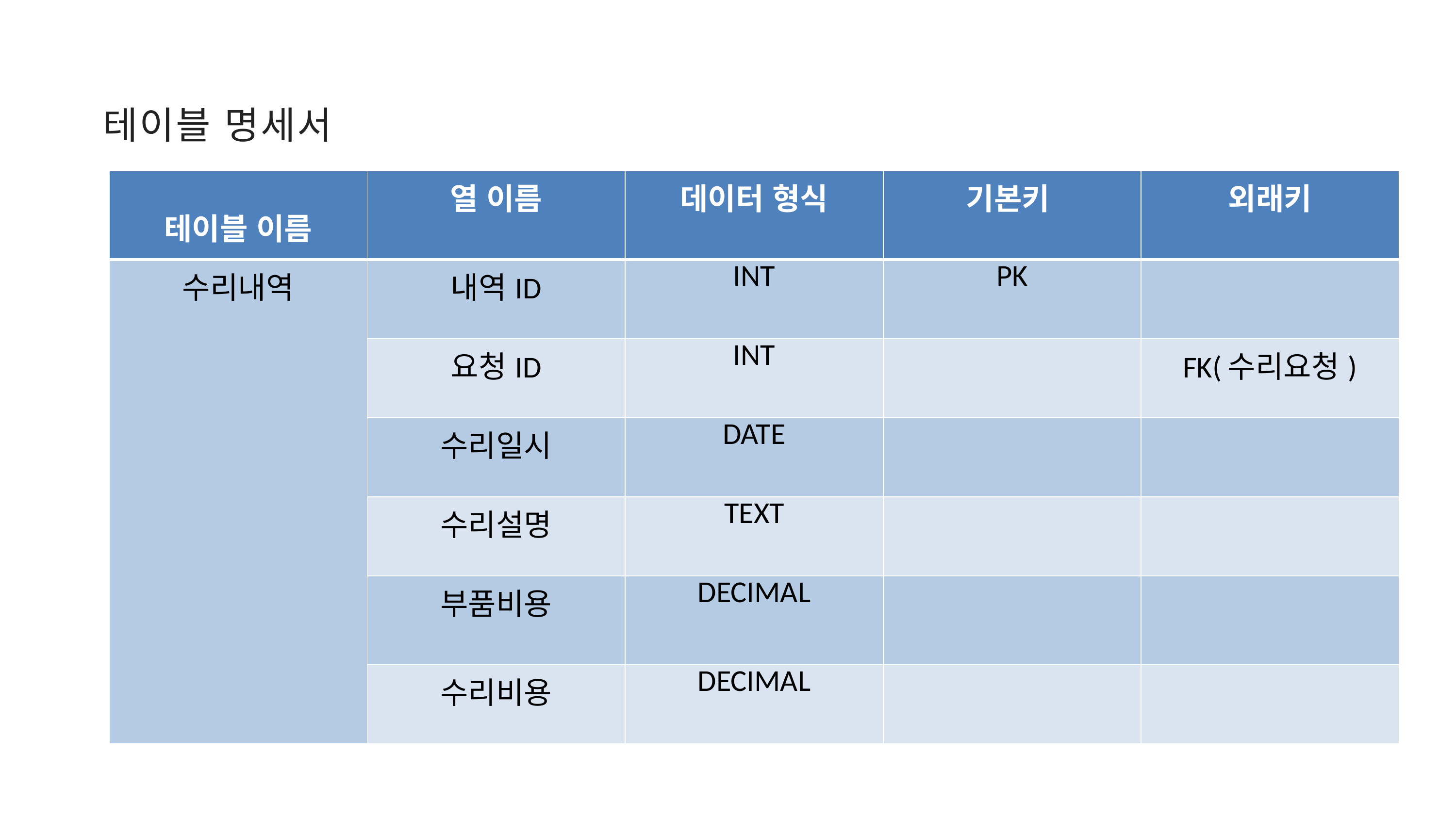

테이블 명세서
| 테이블 이름 | 열 이름 | 데이터 형식 | 기본키 | 외래키 |
| --- | --- | --- | --- | --- |
| 수리내역 | 내역ID | INT | PK |  |
|  | 요청ID | INT |  | FK(수리요청) |
|  | 수리일시 | DATE |  |  |
|  | 수리설명 | TEXT |  |  |
|  | 부품비용 | DECIMAL |  |  |
|  | 수리비용 | DECIMAL |  |  |